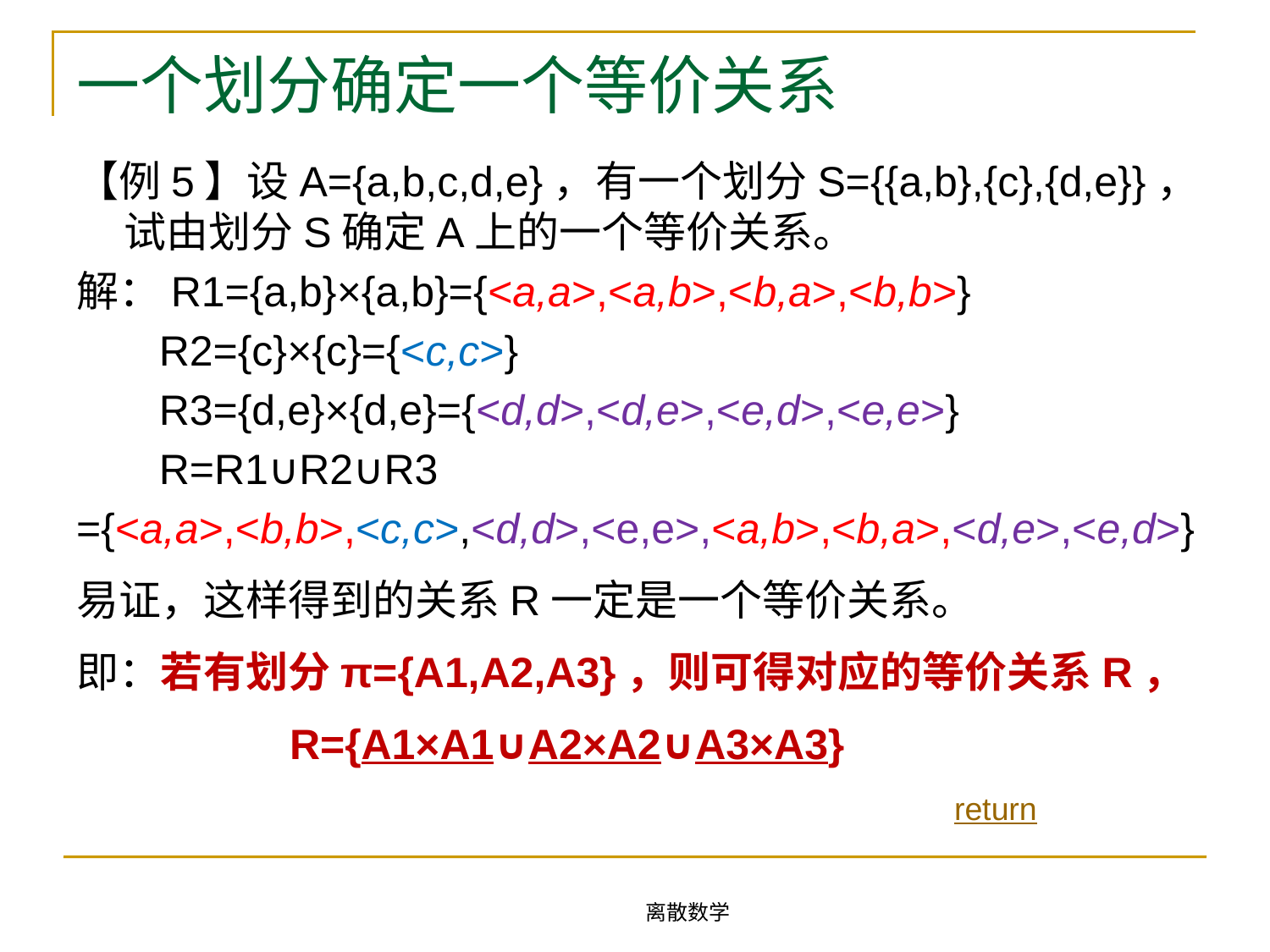

# 一个划分确定一个等价关系
【例5】设A={a,b,c,d,e}，有一个划分S={{a,b},{c},{d,e}}，试由划分S确定A上的一个等价关系。
解：R1={a,b}×{a,b}={<a,a>,<a,b>,<b,a>,<b,b>}
       R2={c}×{c}={<c,c>}
       R3={d,e}×{d,e}={<d,d>,<d,e>,<e,d>,<e,e>}
       R=R1∪R2∪R3
={<a,a>,<b,b>,<c,c>,<d,d>,<e,e>,<a,b>,<b,a>,<d,e>,<e,d>}
易证，这样得到的关系R一定是一个等价关系。
即：若有划分π={A1,A2,A3}，则可得对应的等价关系R，
                  R={A1×A1∪A2×A2∪A3×A3}

return

离散数学
14